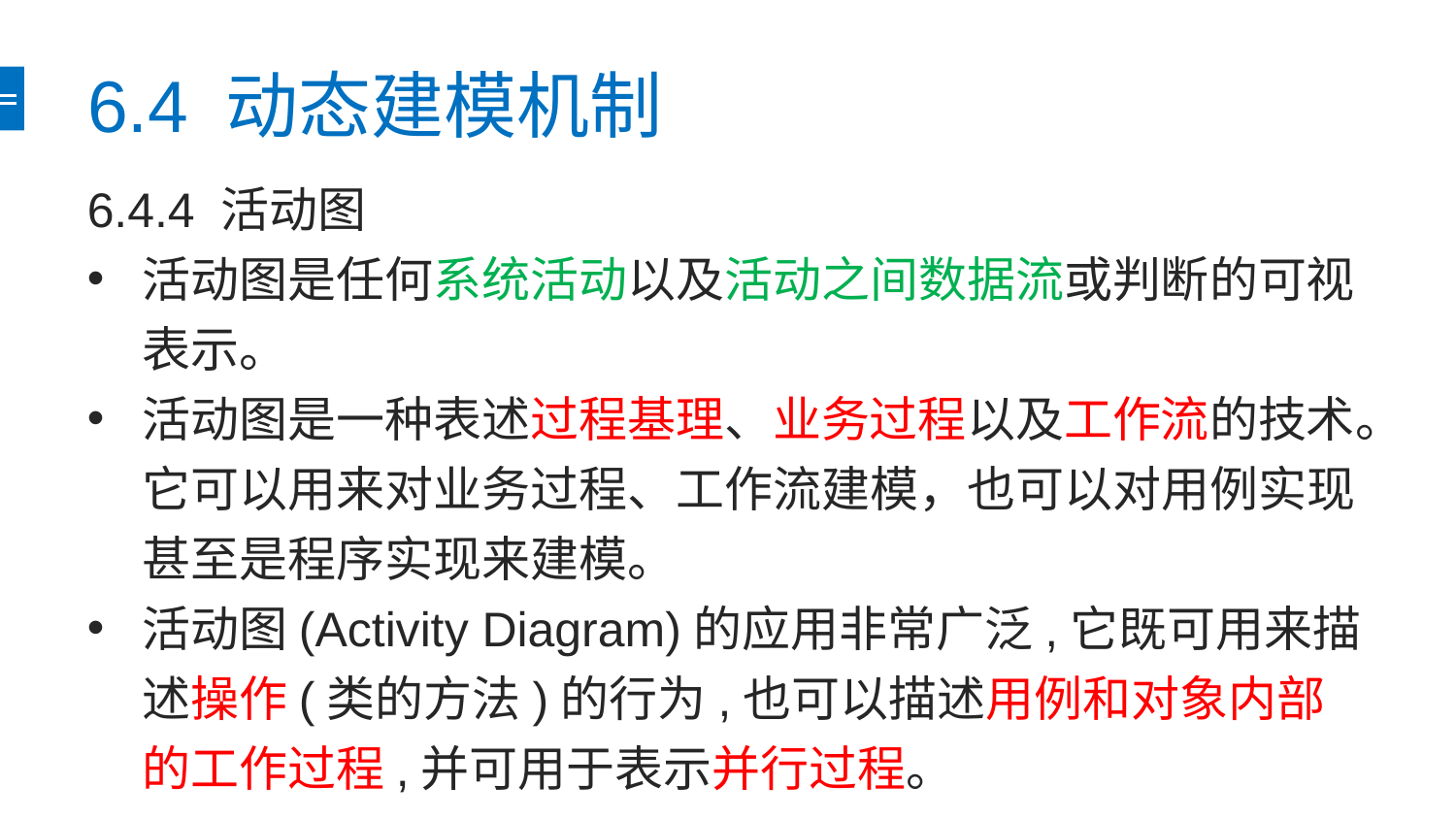

# 6.4 动态建模机制
6.4.4 活动图
活动图是任何系统活动以及活动之间数据流或判断的可视表示。
活动图是一种表述过程基理、业务过程以及工作流的技术。它可以用来对业务过程、工作流建模，也可以对用例实现甚至是程序实现来建模。
活动图(Activity Diagram)的应用非常广泛,它既可用来描述操作(类的方法)的行为,也可以描述用例和对象内部的工作过程,并可用于表示并行过程。